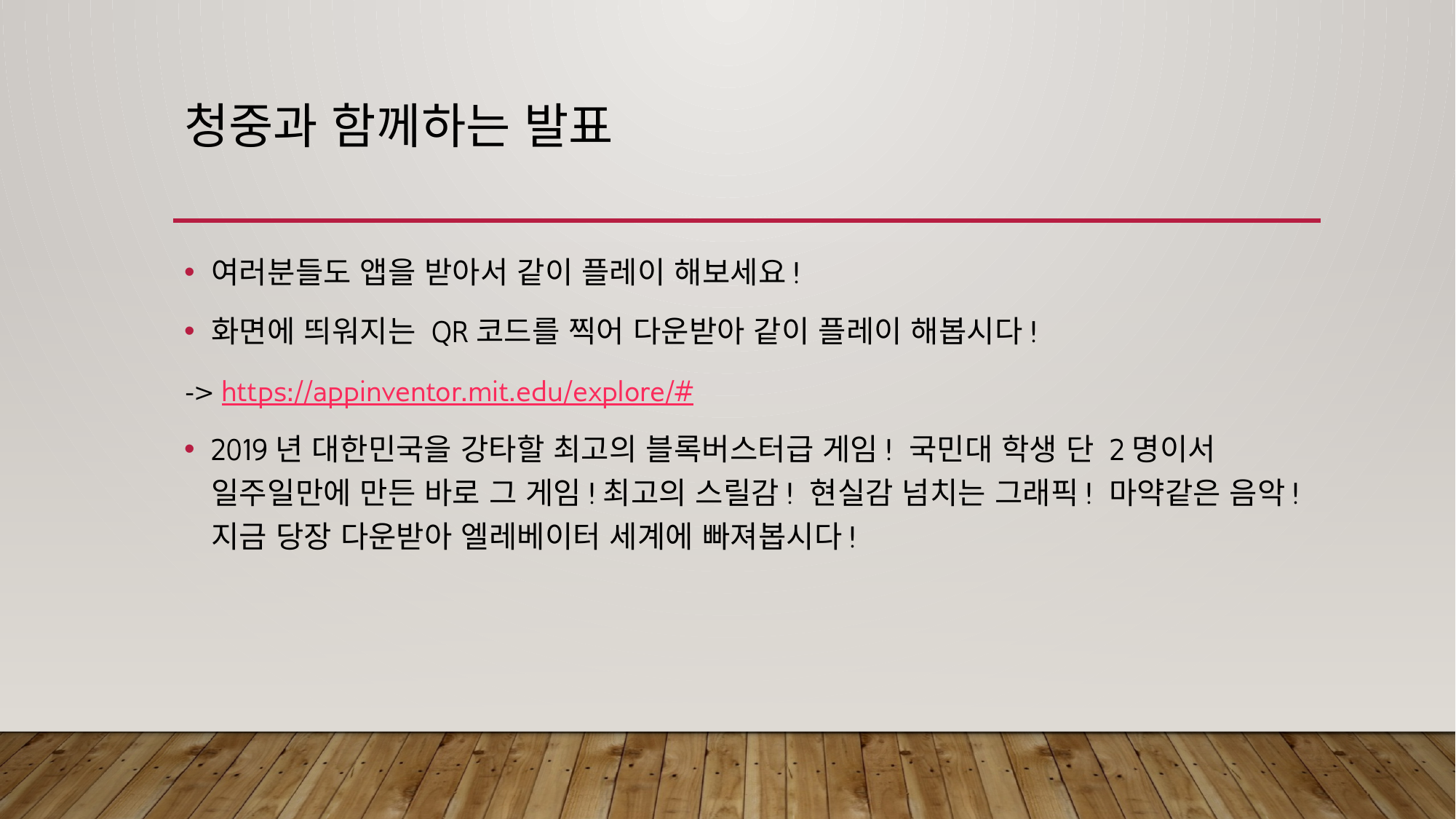

# 청중과 함께하는 발표
여러분들도 앱을 받아서 같이 플레이 해보세요!
화면에 띄워지는 QR코드를 찍어 다운받아 같이 플레이 해봅시다!
-> https://appinventor.mit.edu/explore/#
2019년 대한민국을 강타할 최고의 블록버스터급 게임! 국민대 학생 단 2명이서 일주일만에 만든 바로 그 게임!최고의 스릴감! 현실감 넘치는 그래픽! 마약같은 음악! 지금 당장 다운받아 엘레베이터 세계에 빠져봅시다!